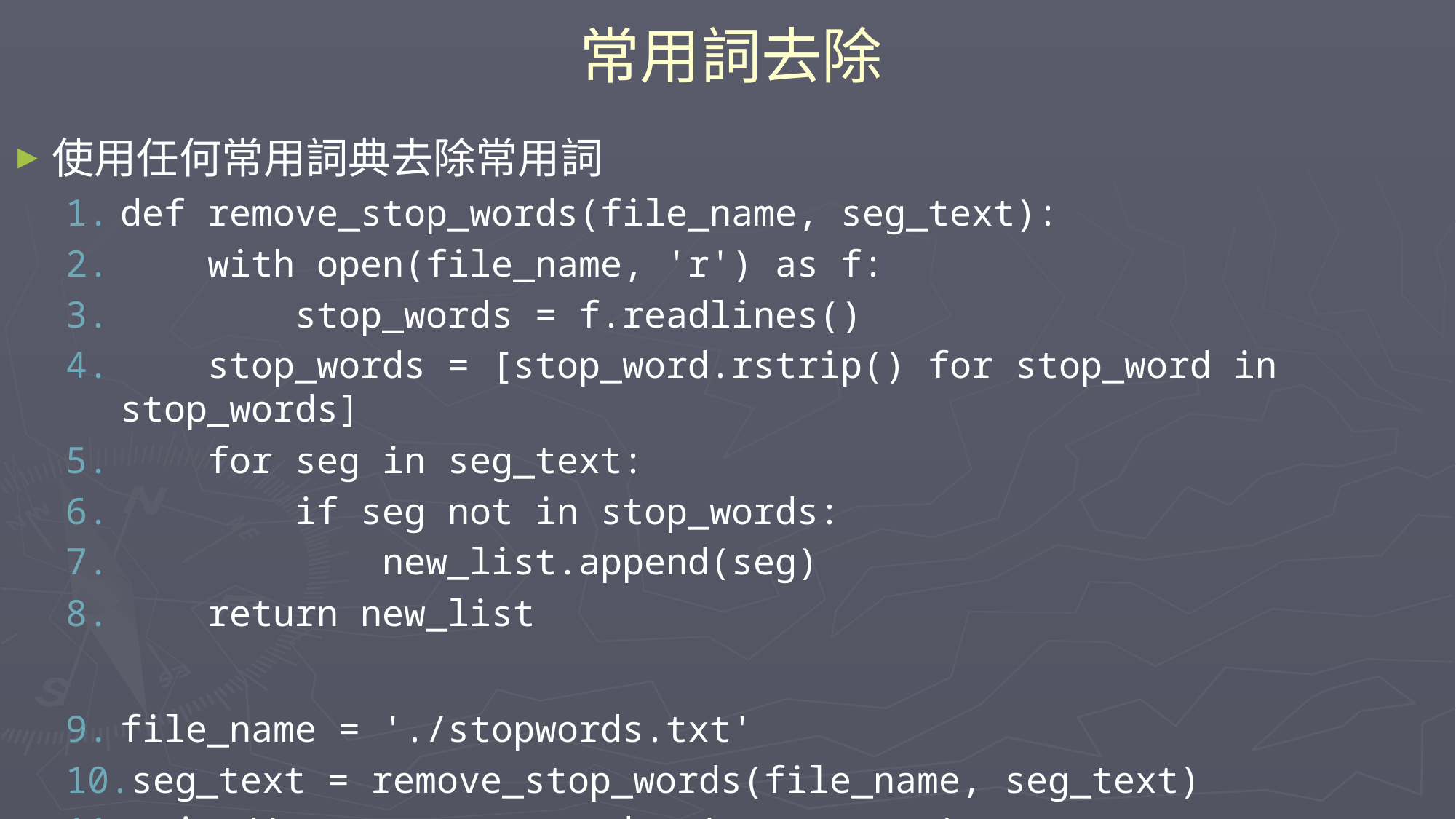

# 常用詞去除
使用任何常用詞典去除常用詞
def remove_stop_words(file_name, seg_text):
    with open(file_name, 'r') as f:
        stop_words = f.readlines()
    stop_words = [stop_word.rstrip() for stop_word in stop_words]
    for seg in seg_text:
        if seg not in stop_words:
            new_list.append(seg)
    return new_list

file_name = './stopwords.txt'
seg_text = remove_stop_words(file_name, seg_text)
print('remove_stop_words: ', seg_text)